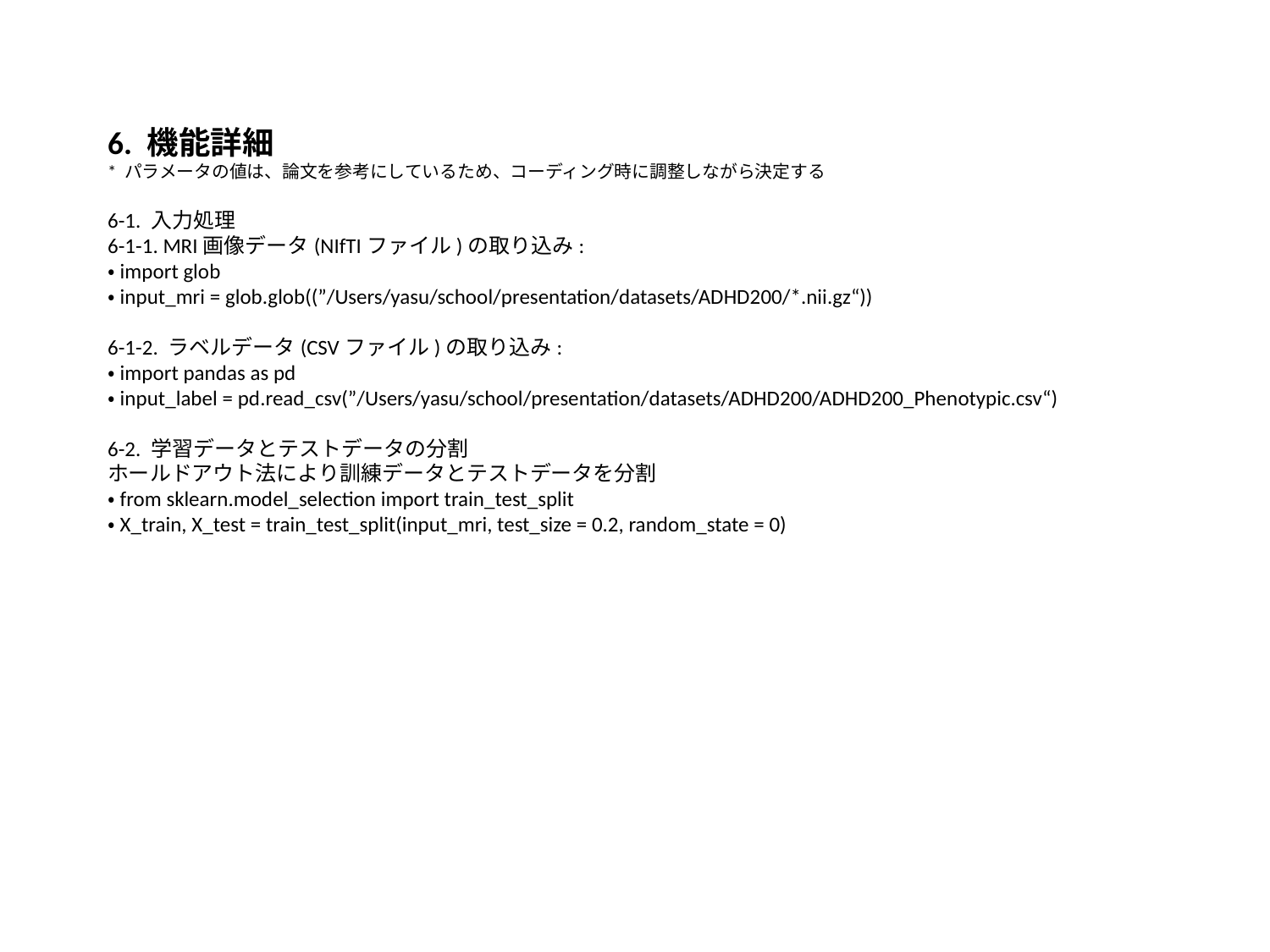

# 6. 機能詳細 * パラメータの値は、論文を参考にしているため、コーディング時に調整しながら決定する 6-1. 入力処理 6-1-1. MRI画像データ(NIfTIファイル)の取り込み: ・import glob ・input_mri = glob.glob((”/Users/yasu/school/presentation/datasets/ADHD200/*.nii.gz“)) 6-1-2. ラベルデータ(CSVファイル)の取り込み: ・import pandas as pd ・input_label = pd.read_csv(”/Users/yasu/school/presentation/datasets/ADHD200/ADHD200_Phenotypic.csv“) 6-2. 学習データとテストデータの分割 ホールドアウト法により訓練データとテストデータを分割 ・from sklearn.model_selection import train_test_split ・X_train, X_test = train_test_split(input_mri, test_size = 0.2, random_state = 0)